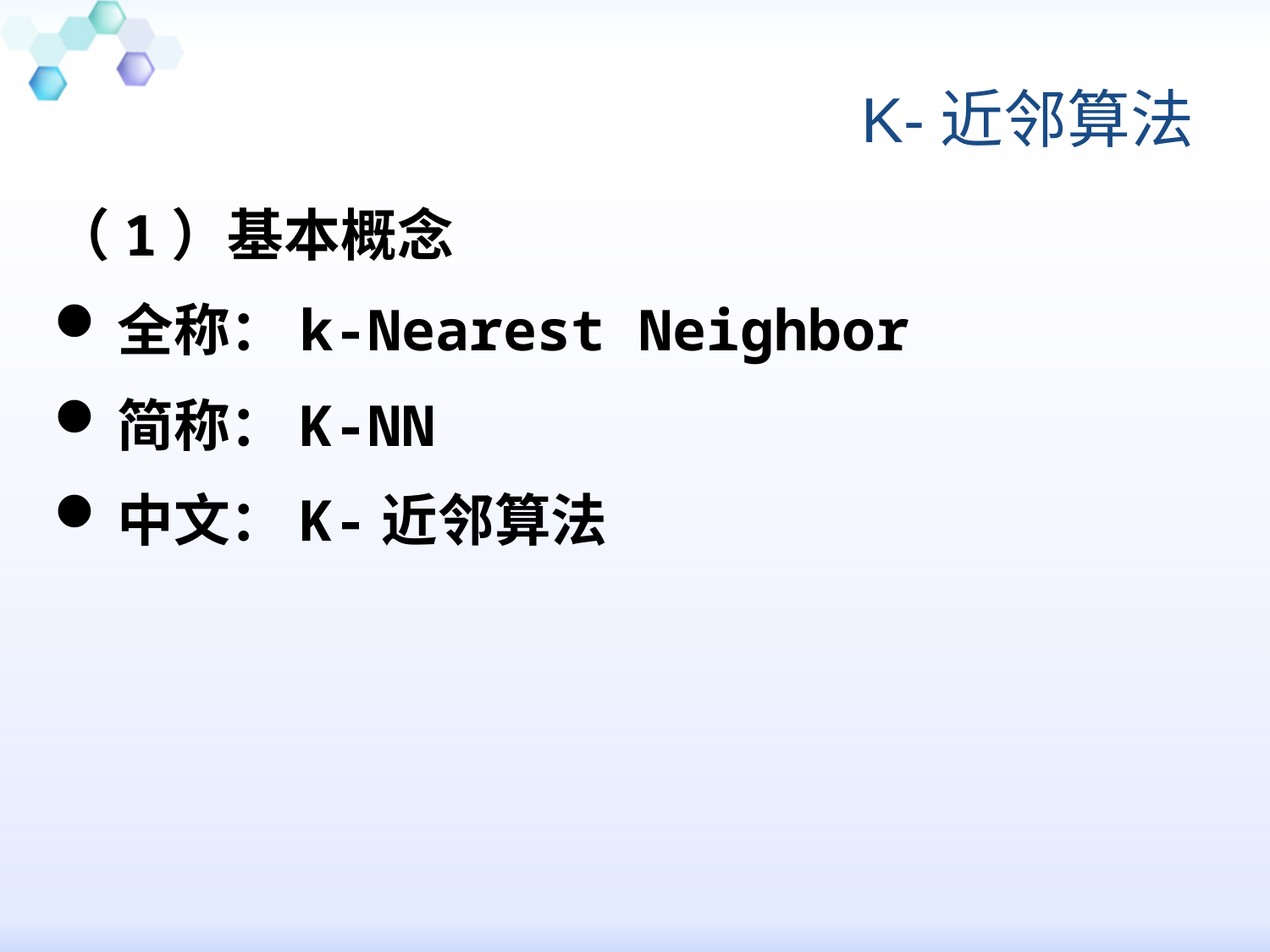

# K-近邻算法
（1）基本概念
全称：k-Nearest Neighbor
简称：K-NN
中文：K-近邻算法

2